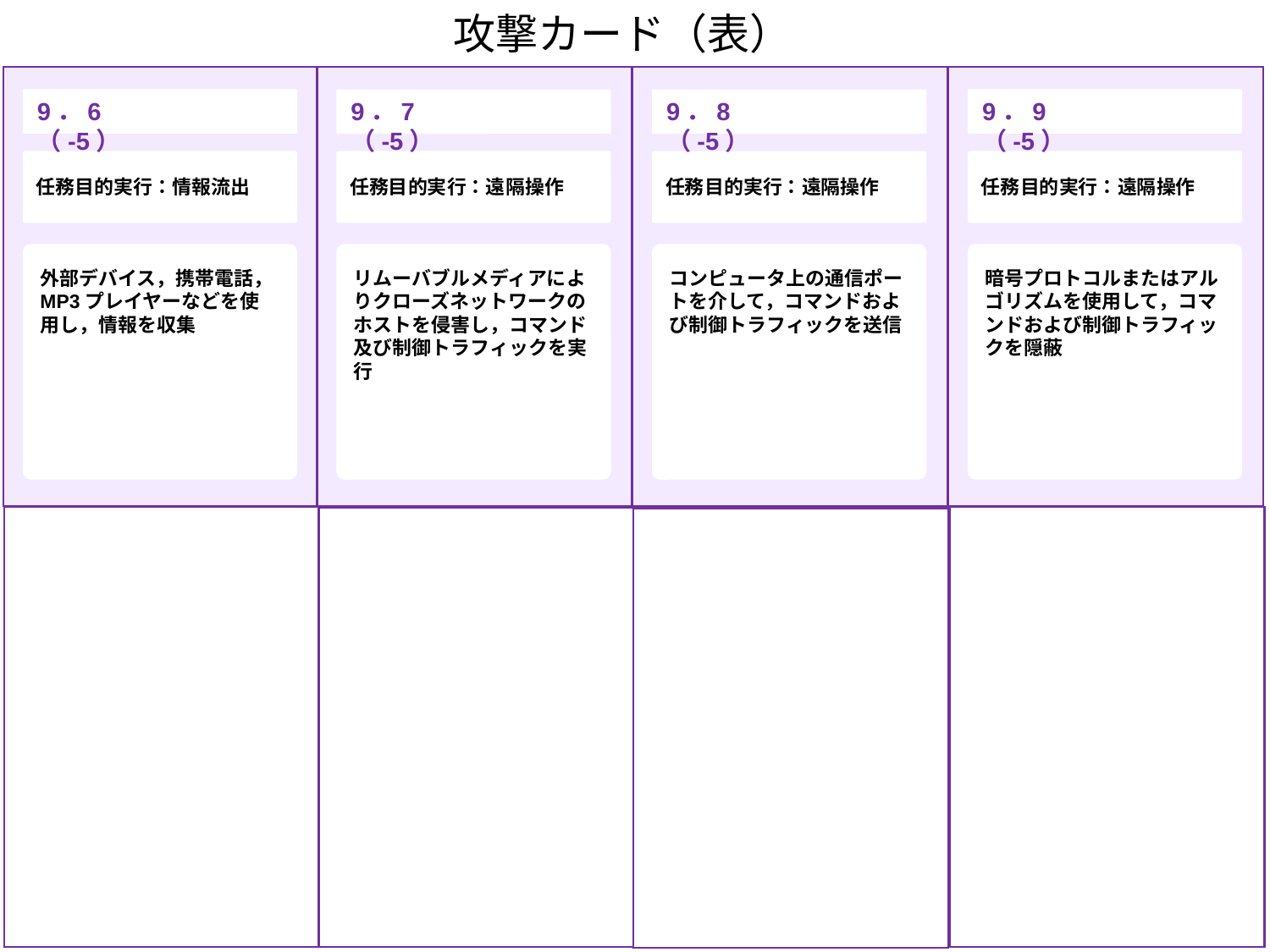

攻撃カード（表）

9．9　（-5）
9．6　（-5）
9．7　（-5）
9．8　（-5）

任務目的実行：遠隔操作
任務目的実行：情報流出
任務目的実行：遠隔操作
任務目的実行：遠隔操作

暗号プロトコルまたはアルゴリズムを使用して，コマンドおよび制御トラフィックを隠蔽
外部デバイス，携帯電話，MP3プレイヤーなどを使用し，情報を収集
リムーバブルメディアによりクローズネットワークのホストを侵害し，コマンド及び制御トラフィックを実行
コンピュータ上の通信ポートを介して，コマンドおよび制御トラフィックを送信